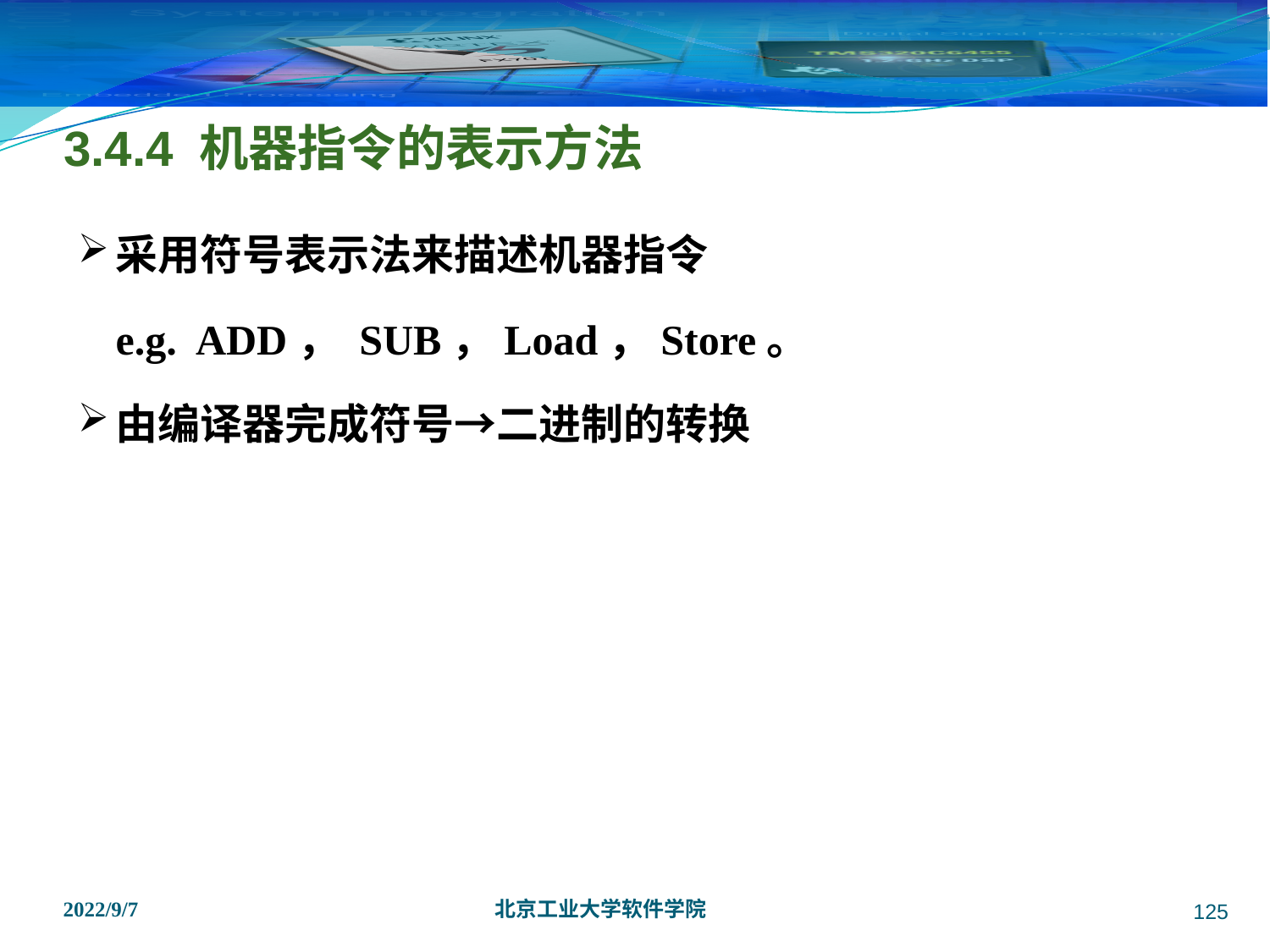

# 3.4.4 机器指令的表示方法
采用符号表示法来描述机器指令
	e.g.  ADD， SUB，Load，Store。
由编译器完成符号→二进制的转换